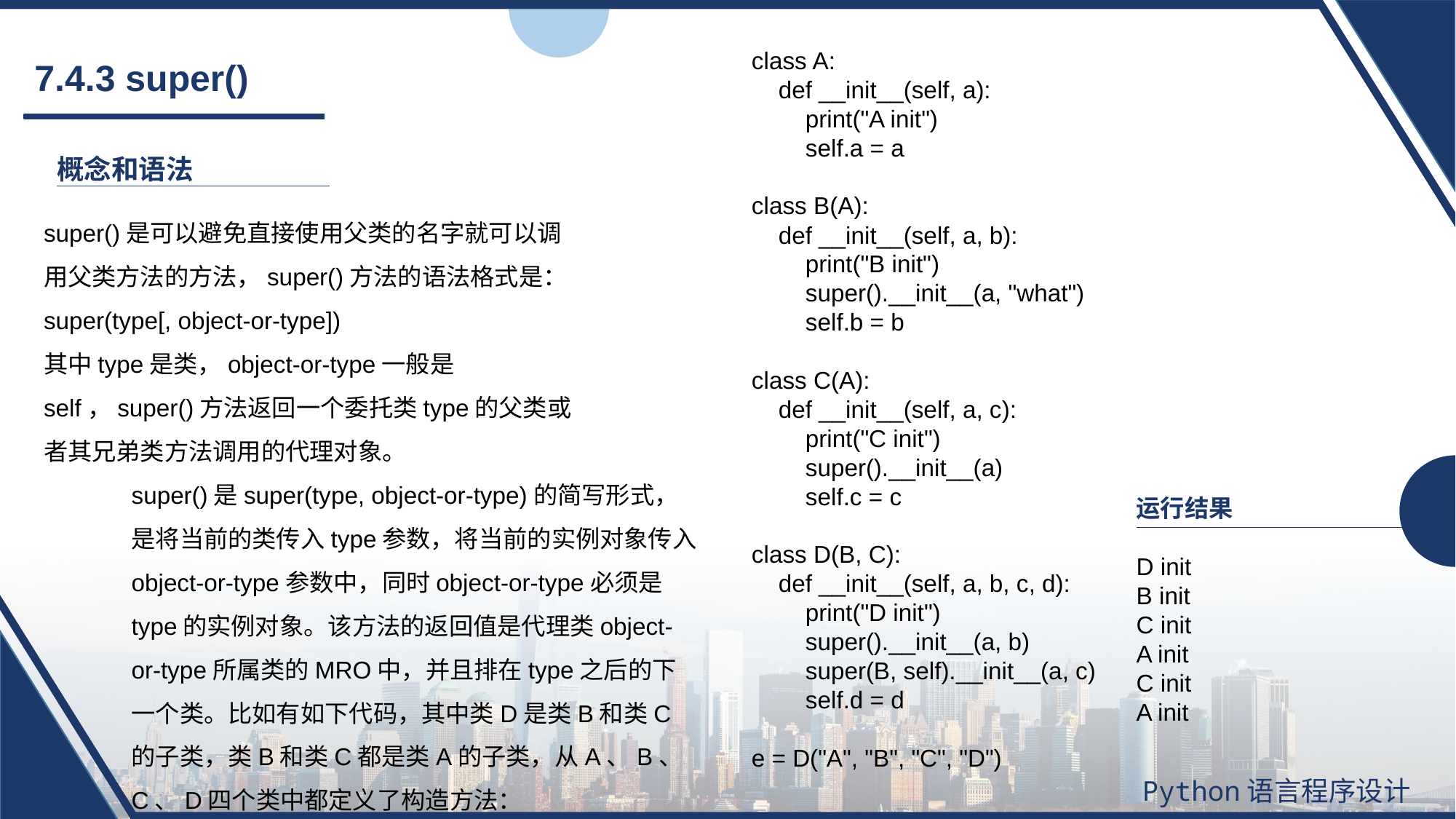

class A:
    def __init__(self, a):
        print("A init")
        self.a = a

class B(A):
    def __init__(self, a, b):
        print("B init")
        super().__init__(a, "what")
        self.b = b

class C(A):
    def __init__(self, a, c):
        print("C init")
        super().__init__(a)
        self.c = c

class D(B, C):
    def __init__(self, a, b, c, d):
        print("D init")
        super().__init__(a, b)
        super(B, self).__init__(a, c)
        self.d = d

e = D("A", "B", "C", "D")
# 7.4.3 super()
概念和语法
super()是可以避免直接使用父类的名字就可以调用父类方法的方法，super()方法的语法格式是：
super(type[, object-or-type])
其中type是类，object-or-type一般是self，super()方法返回一个委托类type的父类或者其兄弟类方法调用的代理对象。
super()是super(type, object-or-type)的简写形式，是将当前的类传入type参数，将当前的实例对象传入object-or-type参数中，同时object-or-type必须是type的实例对象。该方法的返回值是代理类object-or-type所属类的MRO中，并且排在type之后的下一个类。比如有如下代码，其中类D是类B和类C的子类，类B和类C都是类A的子类，从A、B、C、D四个类中都定义了构造方法：
运行结果
D init
B init
C init
A init
C init
A init